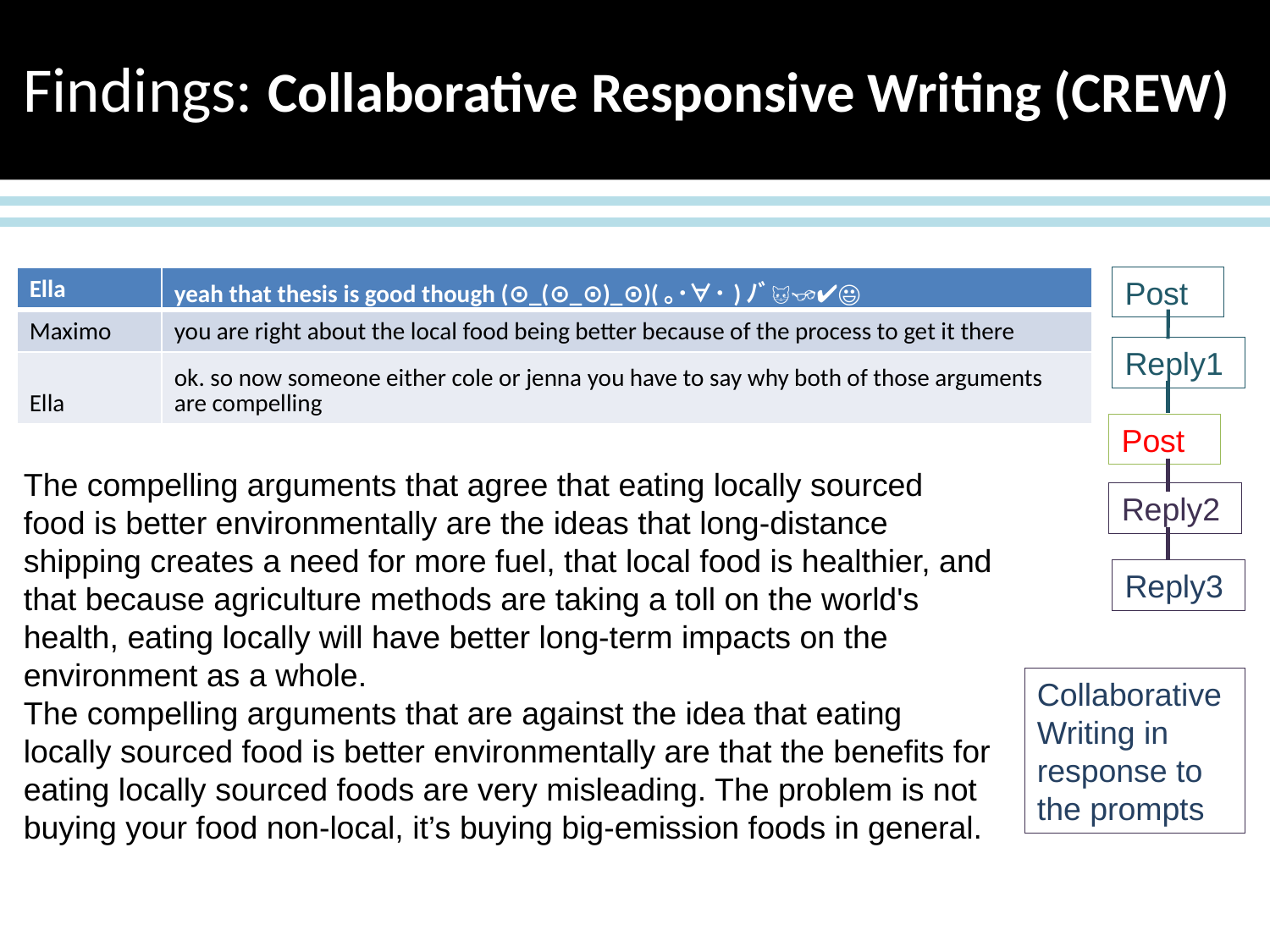

Findings: Collaborative Responsive Writing (CREW)
Post
| Ella​ | yeah that thesis is good though (⊙\_(⊙\_⊙)\_⊙)(｡･∀･)ﾉﾞ🐱‍👓✔😃​ |
| --- | --- |
| Maximo​ | you are right about the local food being better because of the process to get it there​ |
| Ella​ | ok. so now someone either cole or jenna you have to say why both of those arguments are compelling​ |
Reply1
Post
3 Types of discussion
The compelling arguments that agree that eating locally sourced food is better environmentally are the ideas that long-distance shipping creates a need for more fuel, that local food is healthier, and that because agriculture methods are taking a toll on the world's health, eating locally will have better long-term impacts on the environment as a whole.
The compelling arguments that are against the idea that eating locally sourced food is better environmentally are that the benefits for eating locally sourced foods are very misleading. The problem is not buying your food non-local, it’s buying big-emission foods in general.
Reply2
Reply3
Collaborative Writing in response to the prompts